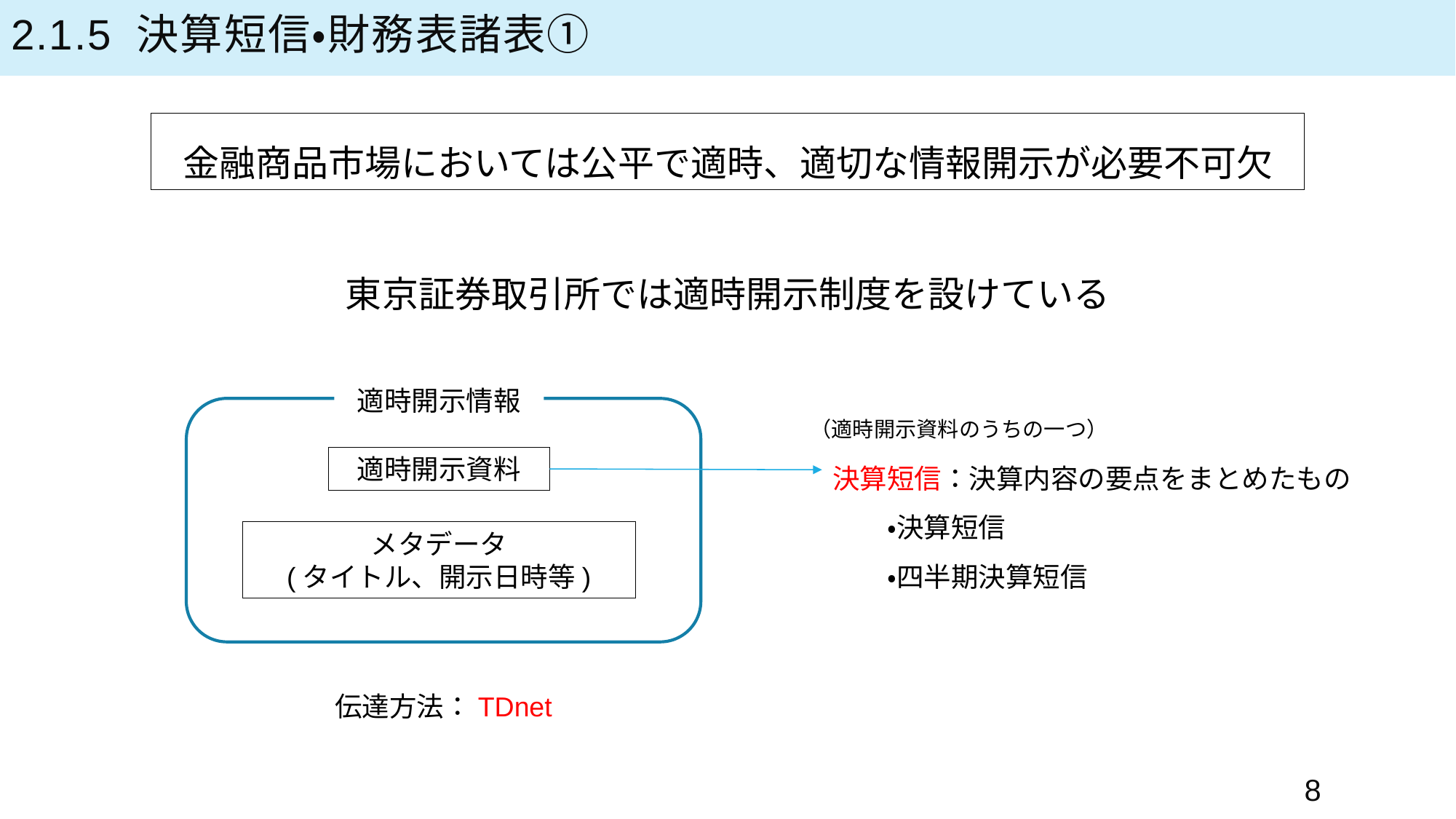

2.1.5 決算短信・財務表諸表①
金融商品市場においては公平で適時、適切な情報開示が必要不可欠
東京証券取引所では適時開示制度を設けている
適時開示情報

適時開示資料
メタデータ
(タイトル、開示日時等)
決算短信：決算内容の要点をまとめたもの
　　・決算短信
　　・四半期決算短信
伝達方法：TDnet
（適時開示資料のうちの一つ）
8